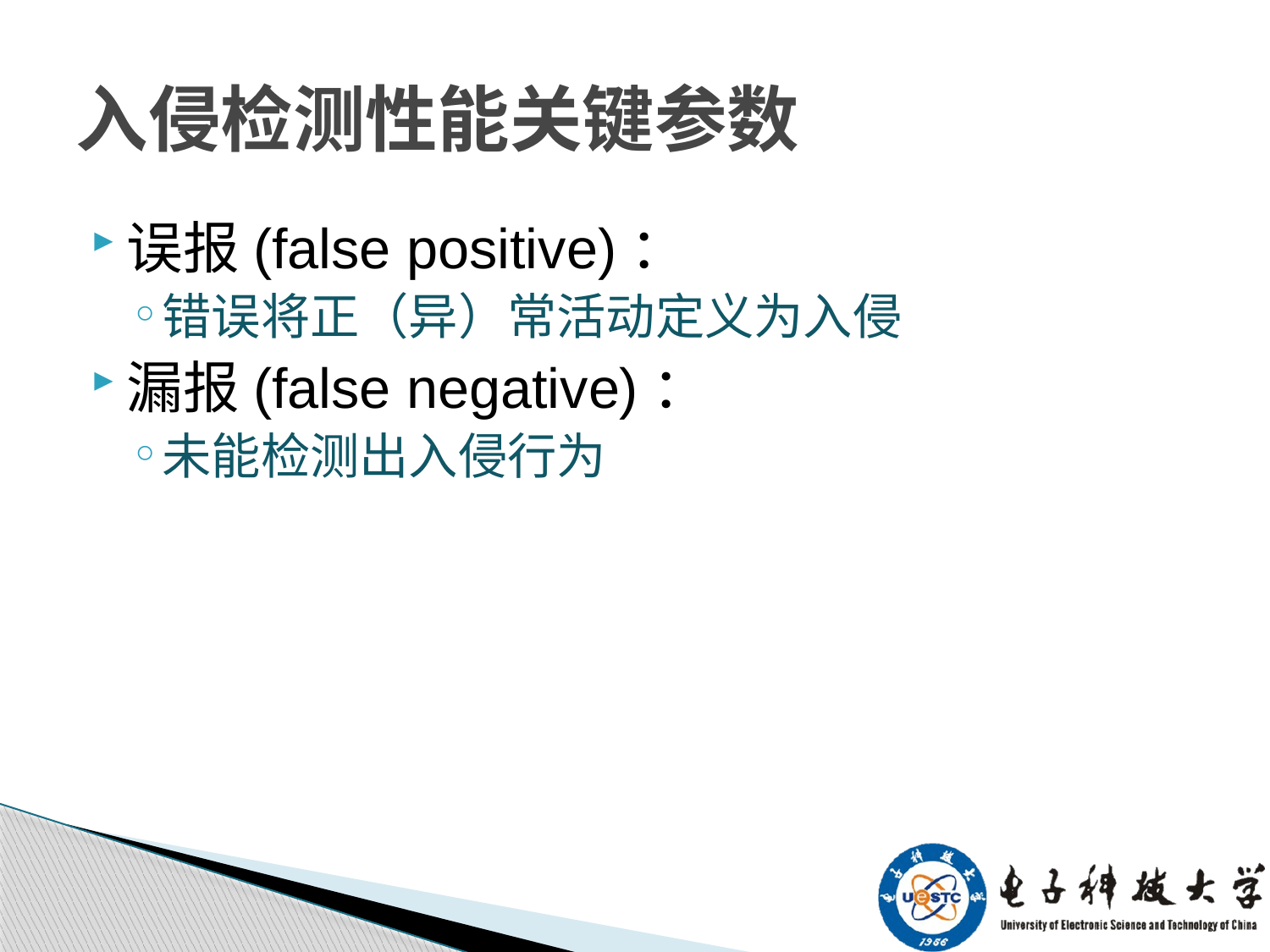

# 入侵检测性能关键参数
误报(false positive)：
错误将正（异）常活动定义为入侵
漏报(false negative)：
未能检测出入侵行为
16